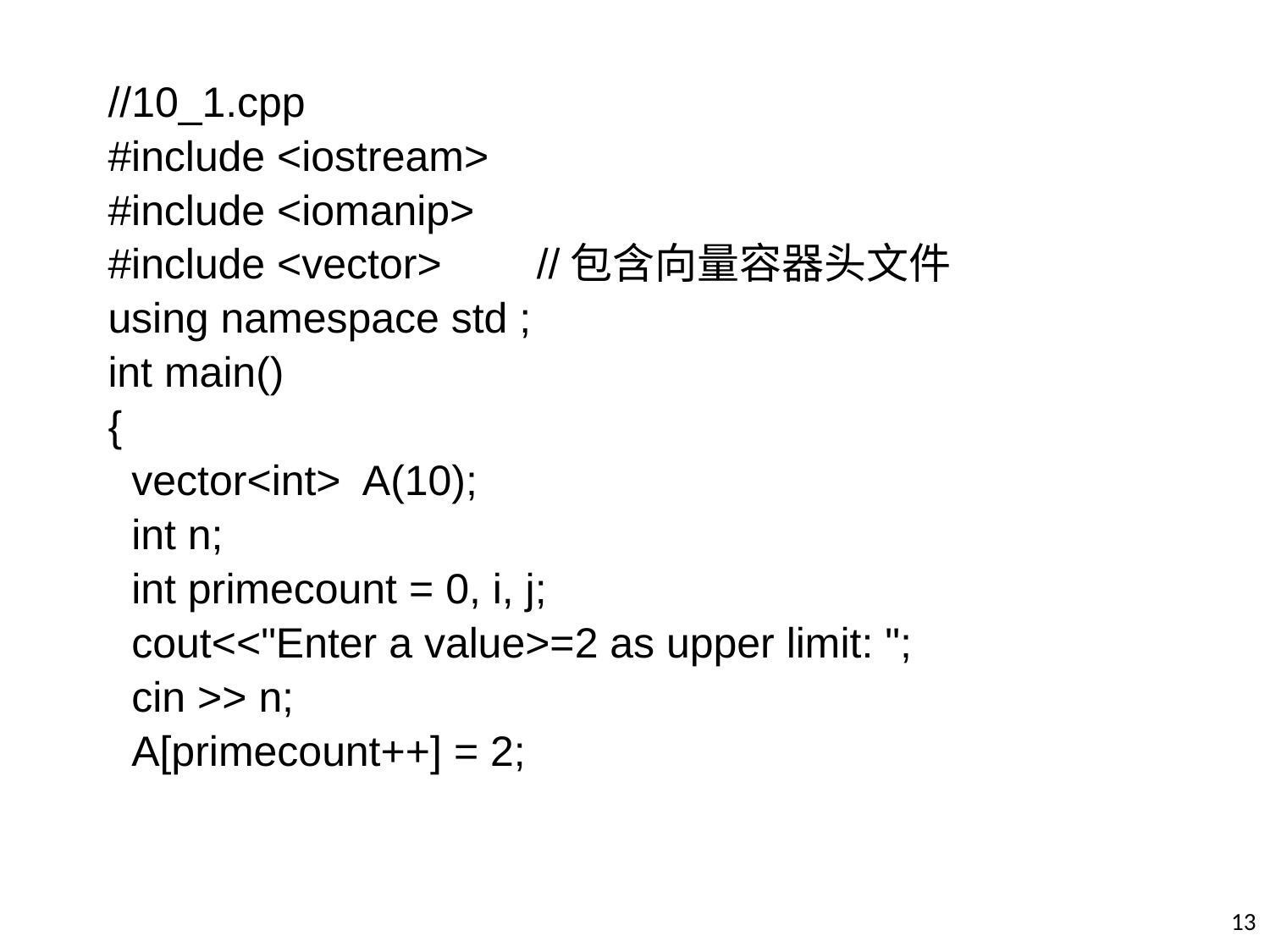

//10_1.cpp
#include <iostream>
#include <iomanip>
#include <vector>	//包含向量容器头文件
using namespace std ;
int main()
{
  vector<int>  A(10);
  int n;
  int primecount = 0, i, j;
  cout<<"Enter a value>=2 as upper limit: ";
  cin >> n;
  A[primecount++] = 2;
13